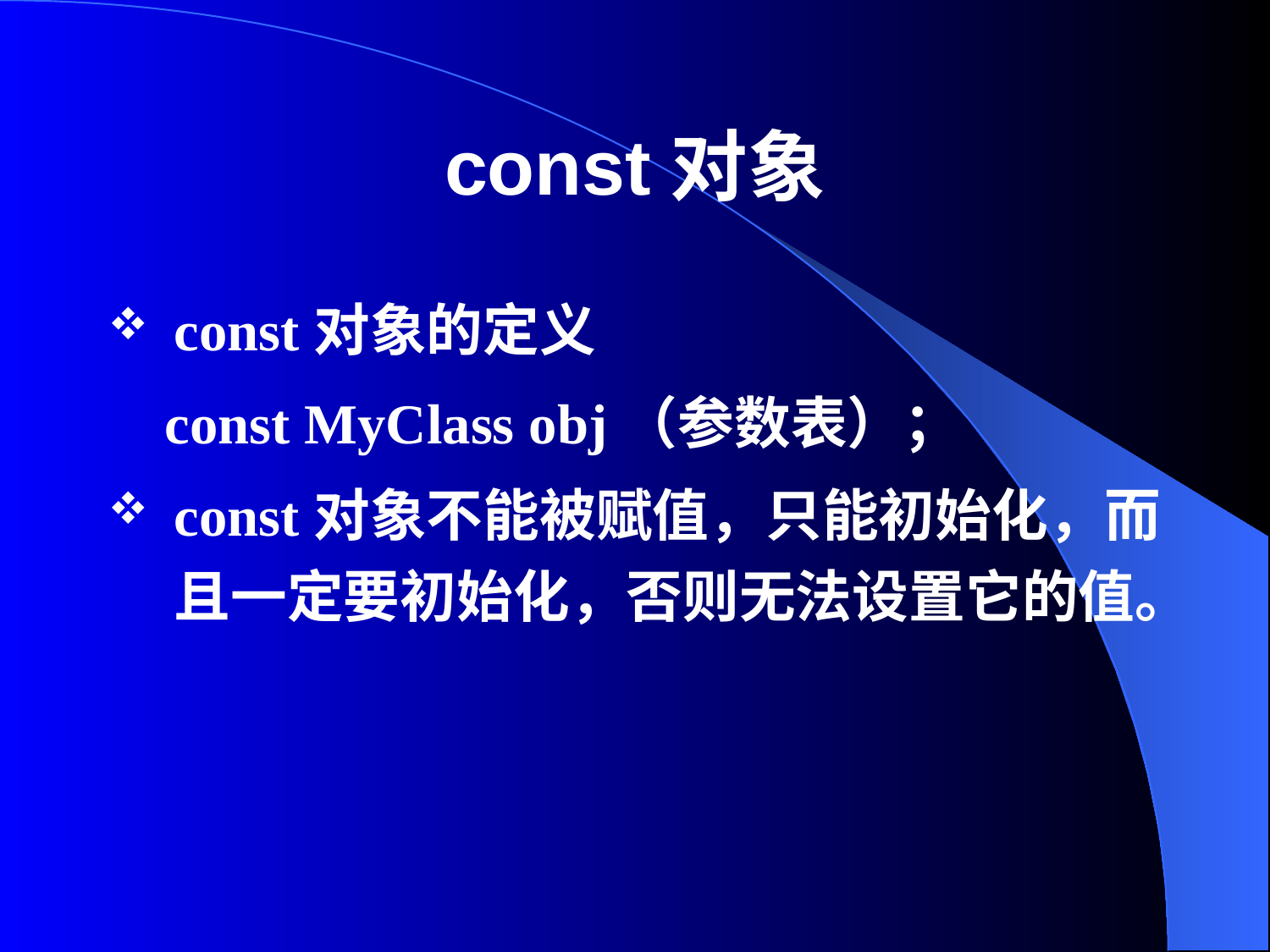

# const对象
const对象的定义
    const MyClass obj（参数表）；
const对象不能被赋值，只能初始化，而且一定要初始化，否则无法设置它的值。